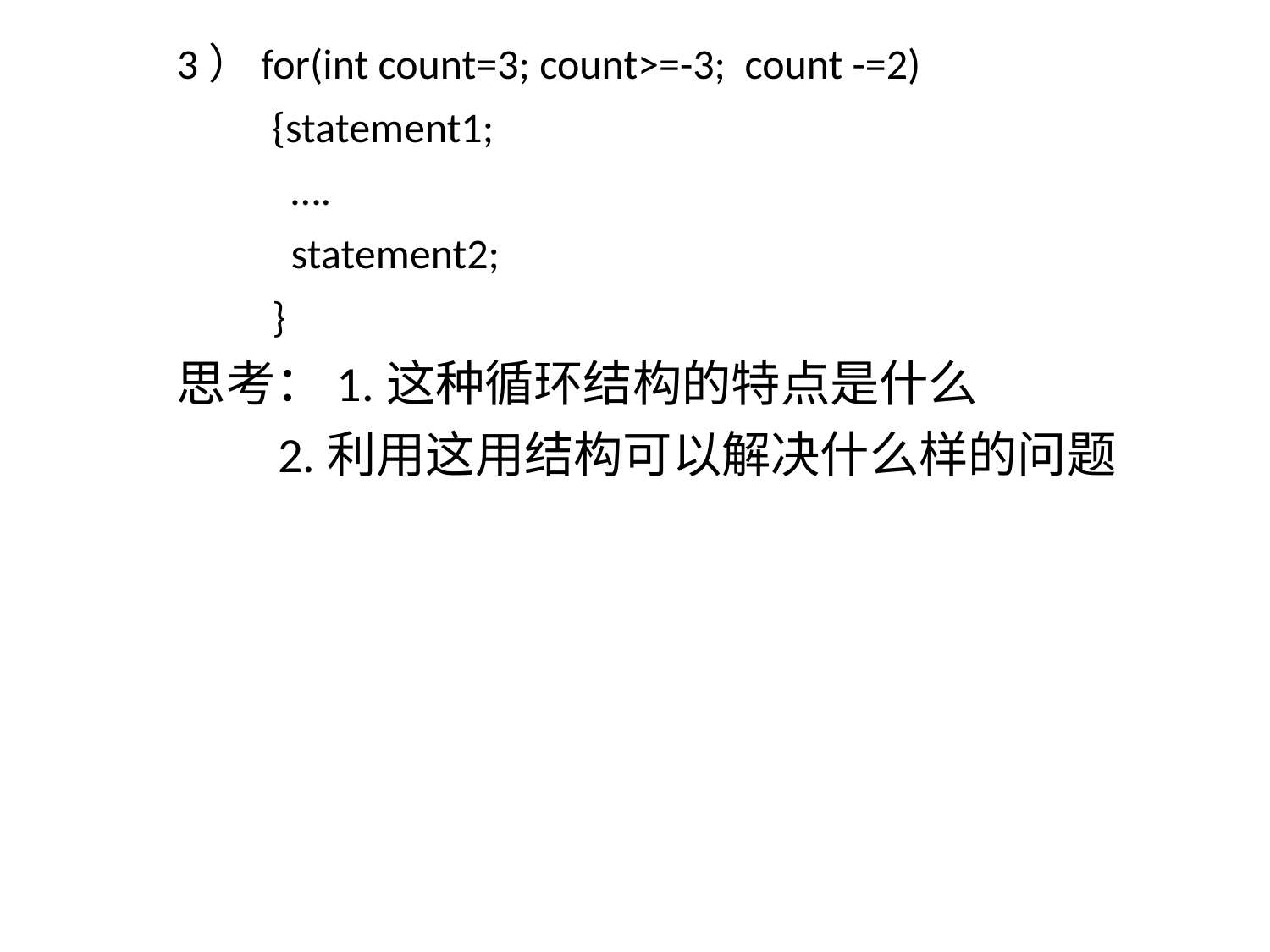

3）for(int count=3; count>=-3;  count -=2)
          {statement1;
            ….
            statement2;
          }
思考：1.这种循环结构的特点是什么
         2.利用这用结构可以解决什么样的问题